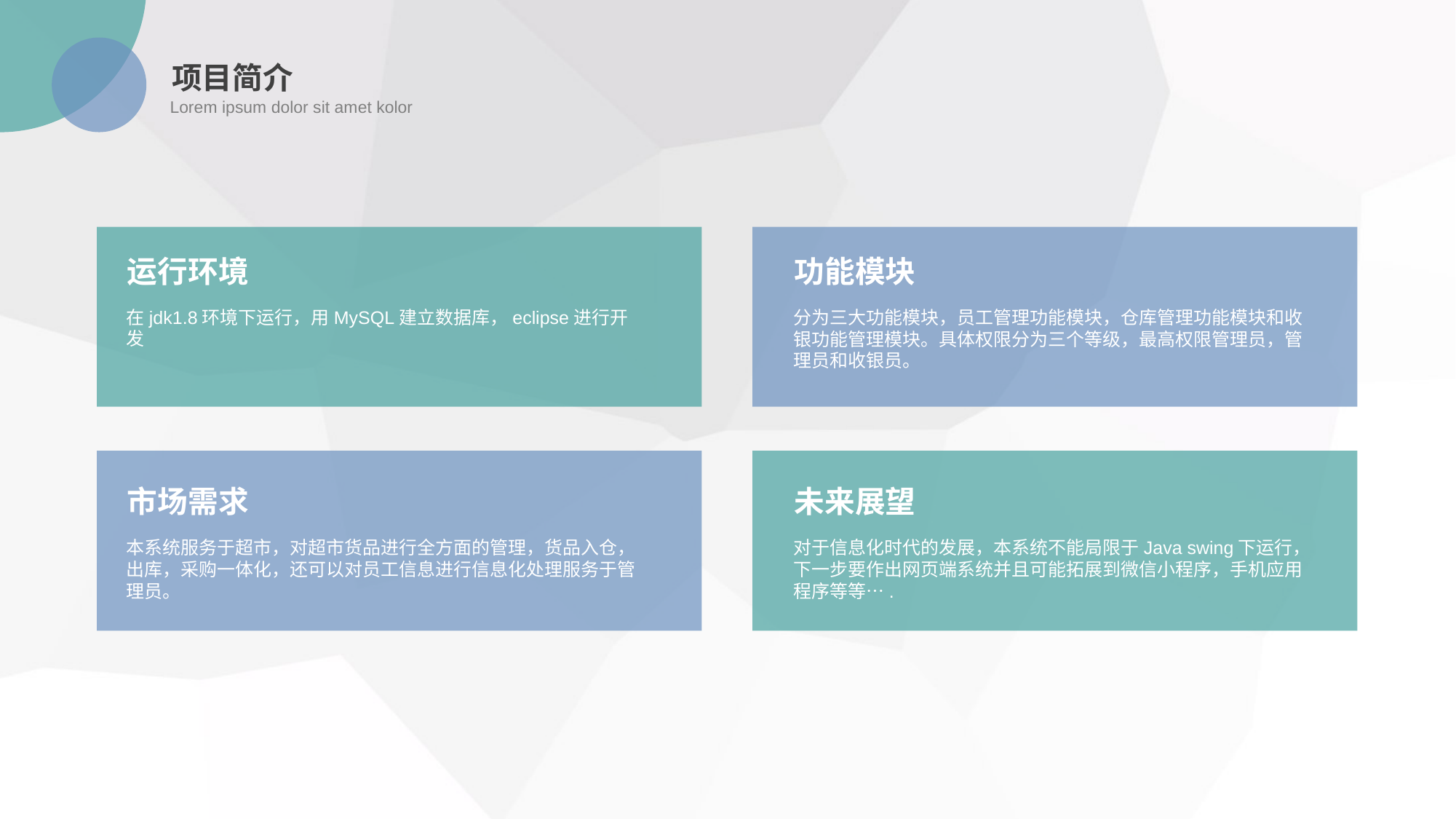

项目简介
Lorem ipsum dolor sit amet kolor

运行环境
功能模块
在jdk1.8环境下运行，用MySQL建立数据库，eclipse进行开发
分为三大功能模块，员工管理功能模块，仓库管理功能模块和收银功能管理模块。具体权限分为三个等级，最高权限管理员，管理员和收银员。

市场需求
未来展望
本系统服务于超市，对超市货品进行全方面的管理，货品入仓，出库，采购一体化，还可以对员工信息进行信息化处理服务于管理员。
对于信息化时代的发展，本系统不能局限于Java swing下运行，下一步要作出网页端系统并且可能拓展到微信小程序，手机应用程序等等….